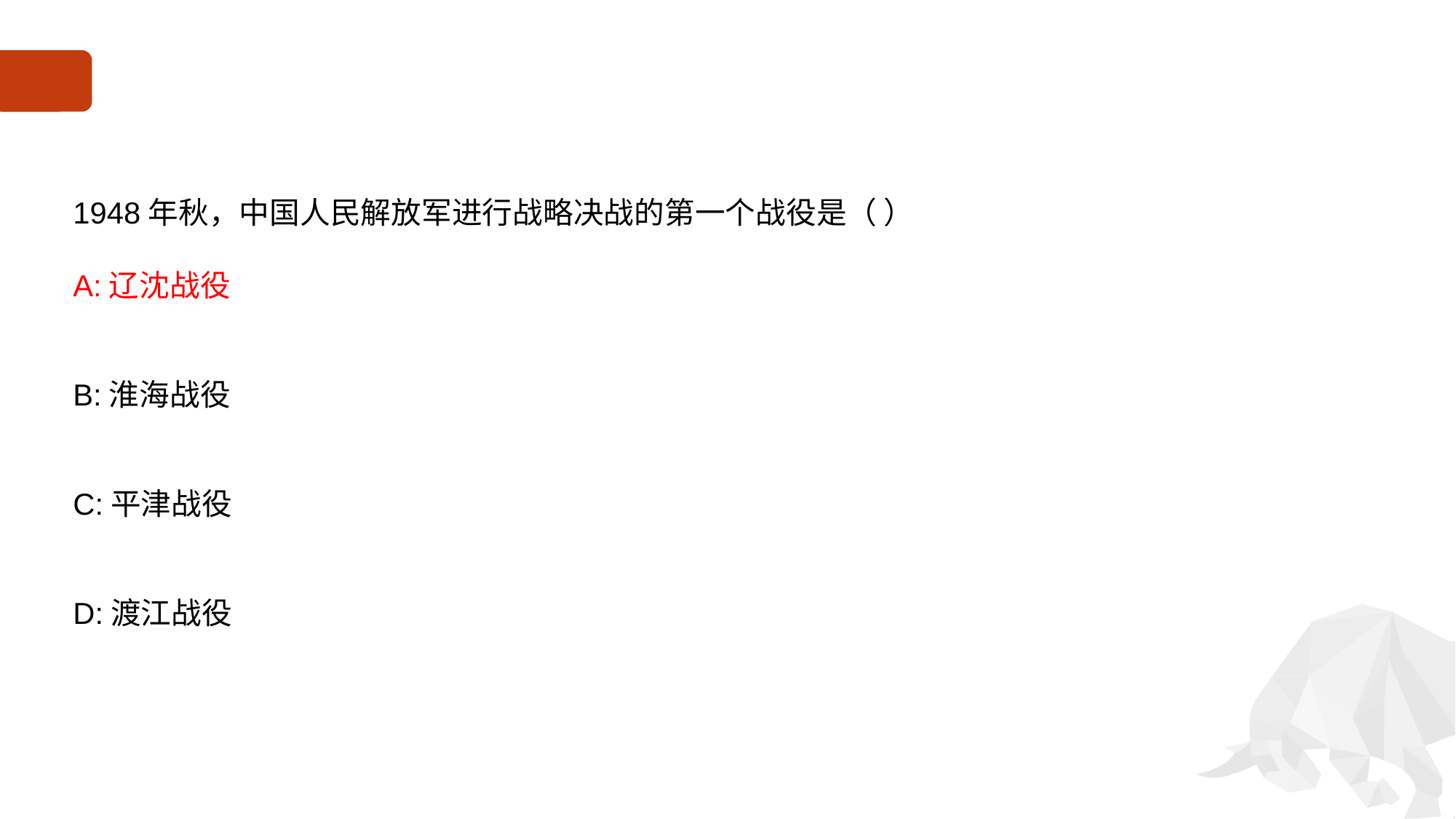

#
1948年秋，中国人民解放军进行战略决战的第一个战役是（ ）

A:辽沈战役

B:淮海战役

C:平津战役

D:渡江战役